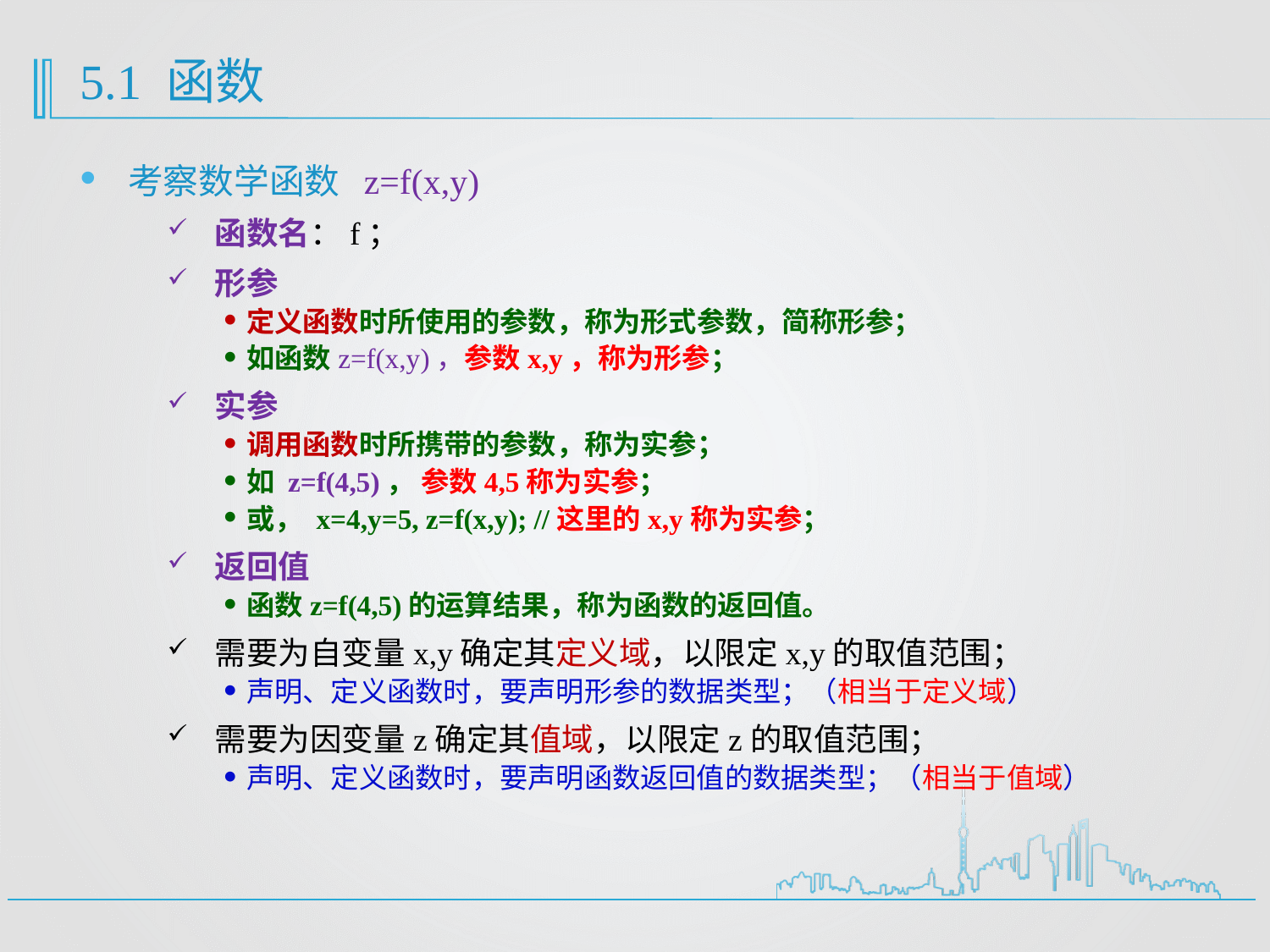

# 5.1 函数
考察数学函数  z=f(x,y)
函数名：f；
形参
定义函数时所使用的参数，称为形式参数，简称形参；
如函数z=f(x,y)，参数x,y，称为形参；
实参
调用函数时所携带的参数，称为实参；
如 z=f(4,5)， 参数4,5称为实参；
或， x=4,y=5, z=f(x,y); //这里的x,y称为实参；
返回值
函数z=f(4,5)的运算结果，称为函数的返回值。
需要为自变量x,y确定其定义域，以限定x,y的取值范围；
声明、定义函数时，要声明形参的数据类型；（相当于定义域）
需要为因变量z确定其值域，以限定z的取值范围；
声明、定义函数时，要声明函数返回值的数据类型；（相当于值域）